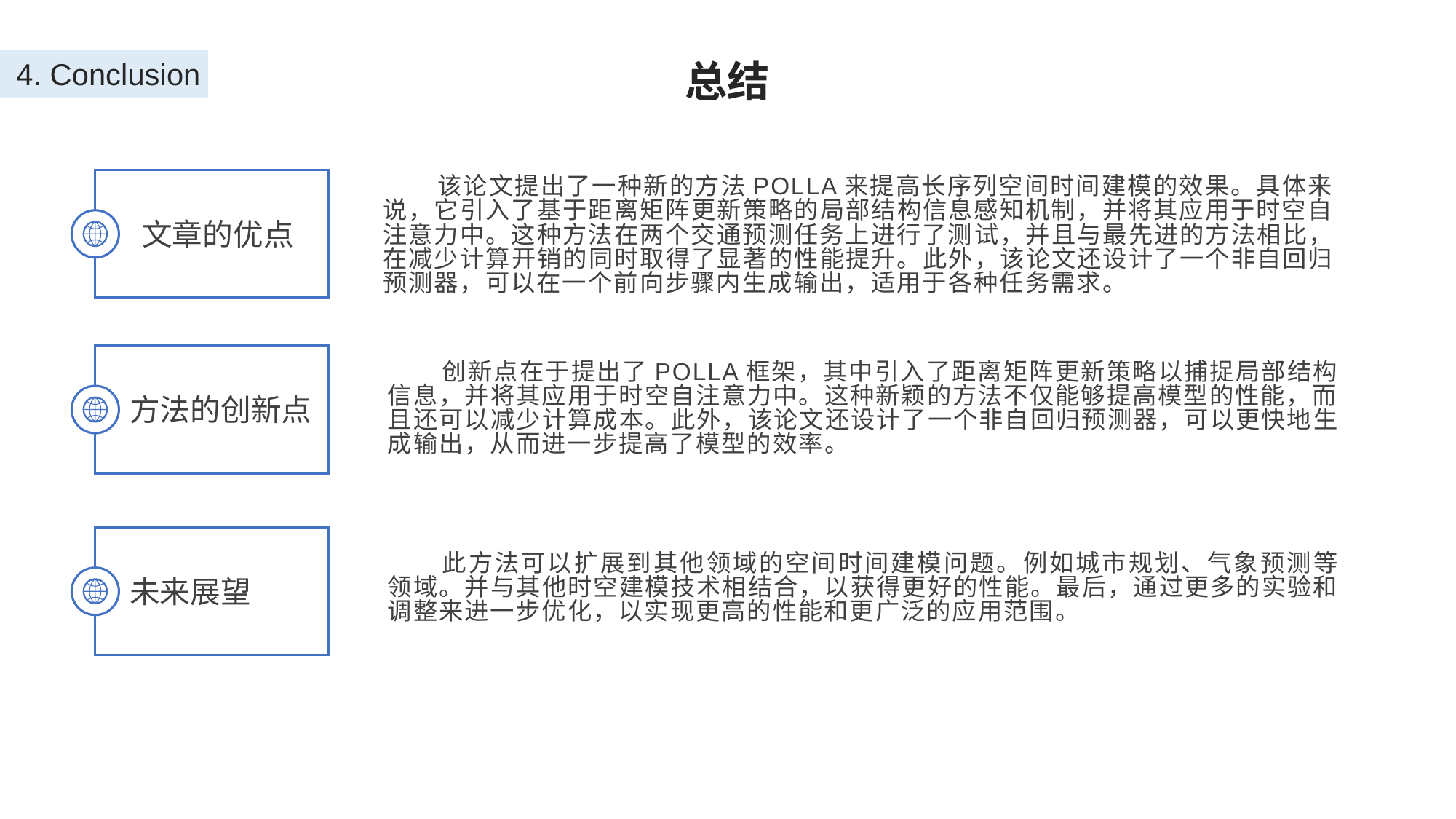

总结
4. Conclusion

该论文提出了一种新的方法POLLA来提高长序列空间时间建模的效果。具体来说，它引入了基于距离矩阵更新策略的局部结构信息感知机制，并将其应用于时空自注意力中。这种方法在两个交通预测任务上进行了测试，并且与最先进的方法相比，在减少计算开销的同时取得了显著的性能提升。此外，该论文还设计了一个非自回归预测器，可以在一个前向步骤内生成输出，适用于各种任务需求。
文章的优点

创新点在于提出了POLLA框架，其中引入了距离矩阵更新策略以捕捉局部结构信息，并将其应用于时空自注意力中。这种新颖的方法不仅能够提高模型的性能，而且还可以减少计算成本。此外，该论文还设计了一个非自回归预测器，可以更快地生成输出，从而进一步提高了模型的效率。
方法的创新点

此方法可以扩展到其他领域的空间时间建模问题。例如城市规划、气象预测等领域。并与其他时空建模技术相结合，以获得更好的性能。最后，通过更多的实验和调整来进一步优化，以实现更高的性能和更广泛的应用范围。
未来展望